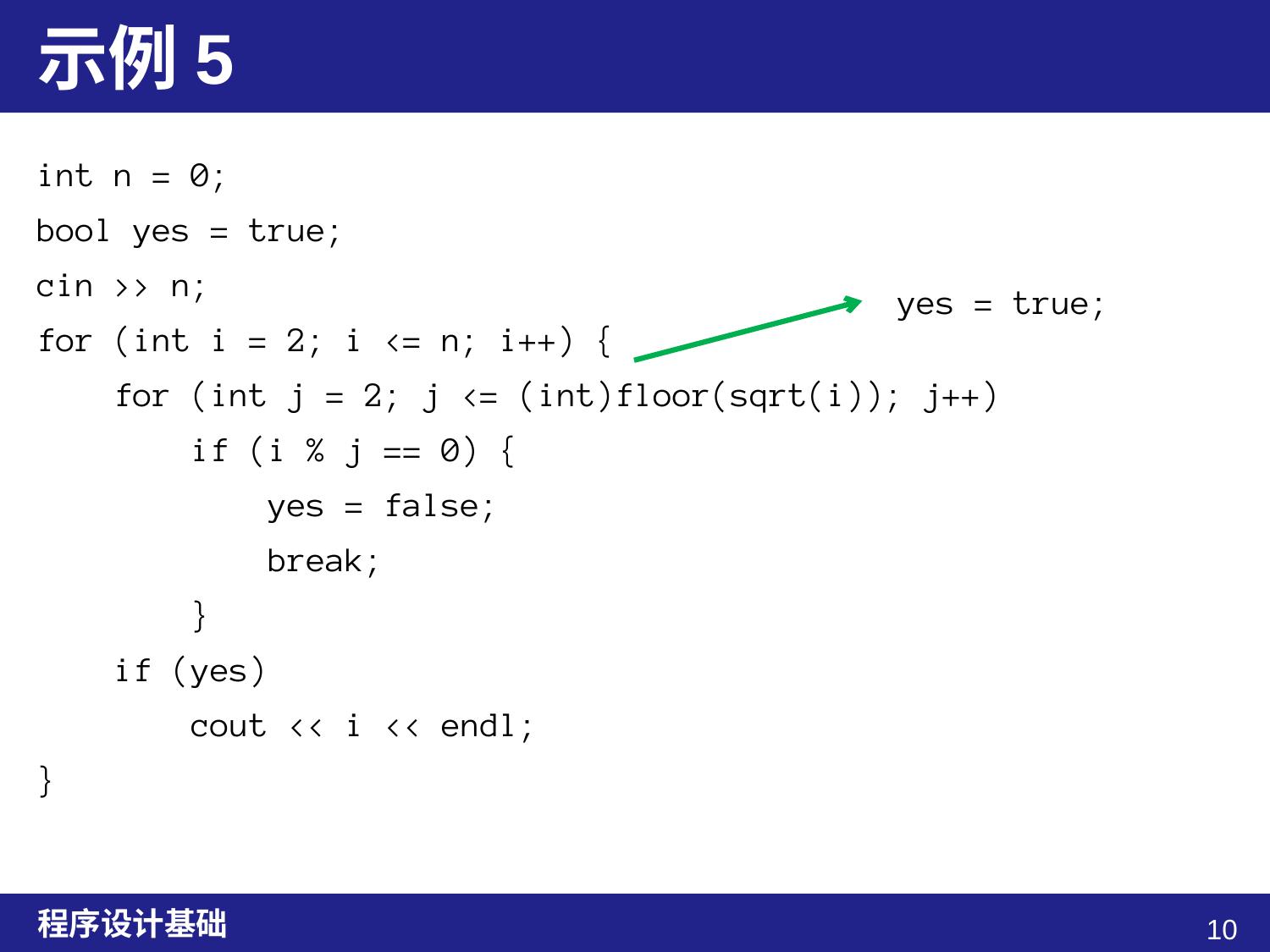

# 示例5
int n = 0;
bool yes = true;
cin >> n;
for (int i = 2; i <= n; i++) {
    for (int j = 2; j <= (int)floor(sqrt(i)); j++)
        if (i % j == 0) {
            yes = false;
            break;
        }
    if (yes)
        cout << i << endl;
}
yes = true;